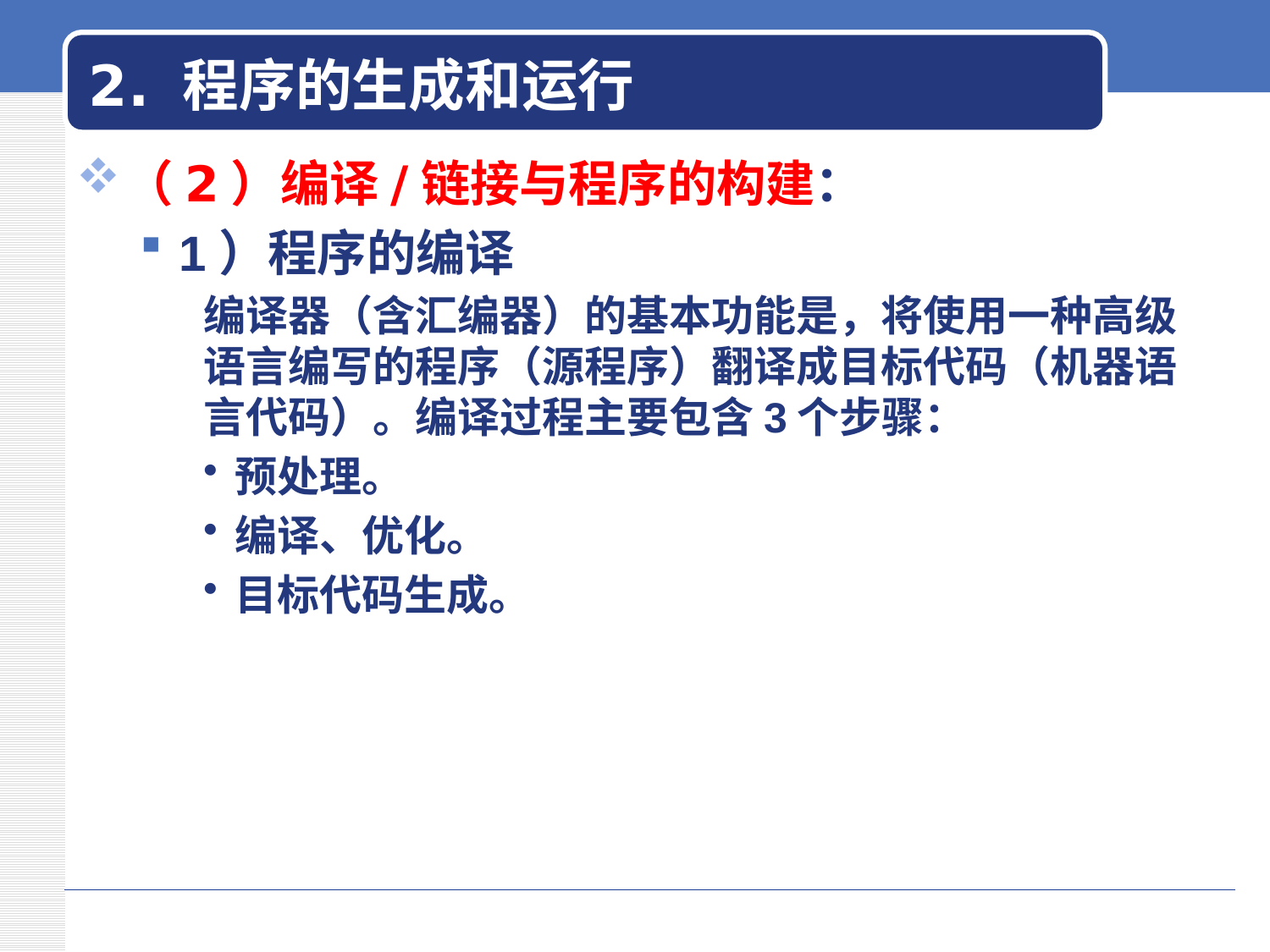

# 2. 程序的生成和运行
（2）编译/链接与程序的构建：
1）程序的编译
编译器（含汇编器）的基本功能是，将使用一种高级语言编写的程序（源程序）翻译成目标代码（机器语言代码）。编译过程主要包含3个步骤：
预处理。
编译、优化。
目标代码生成。